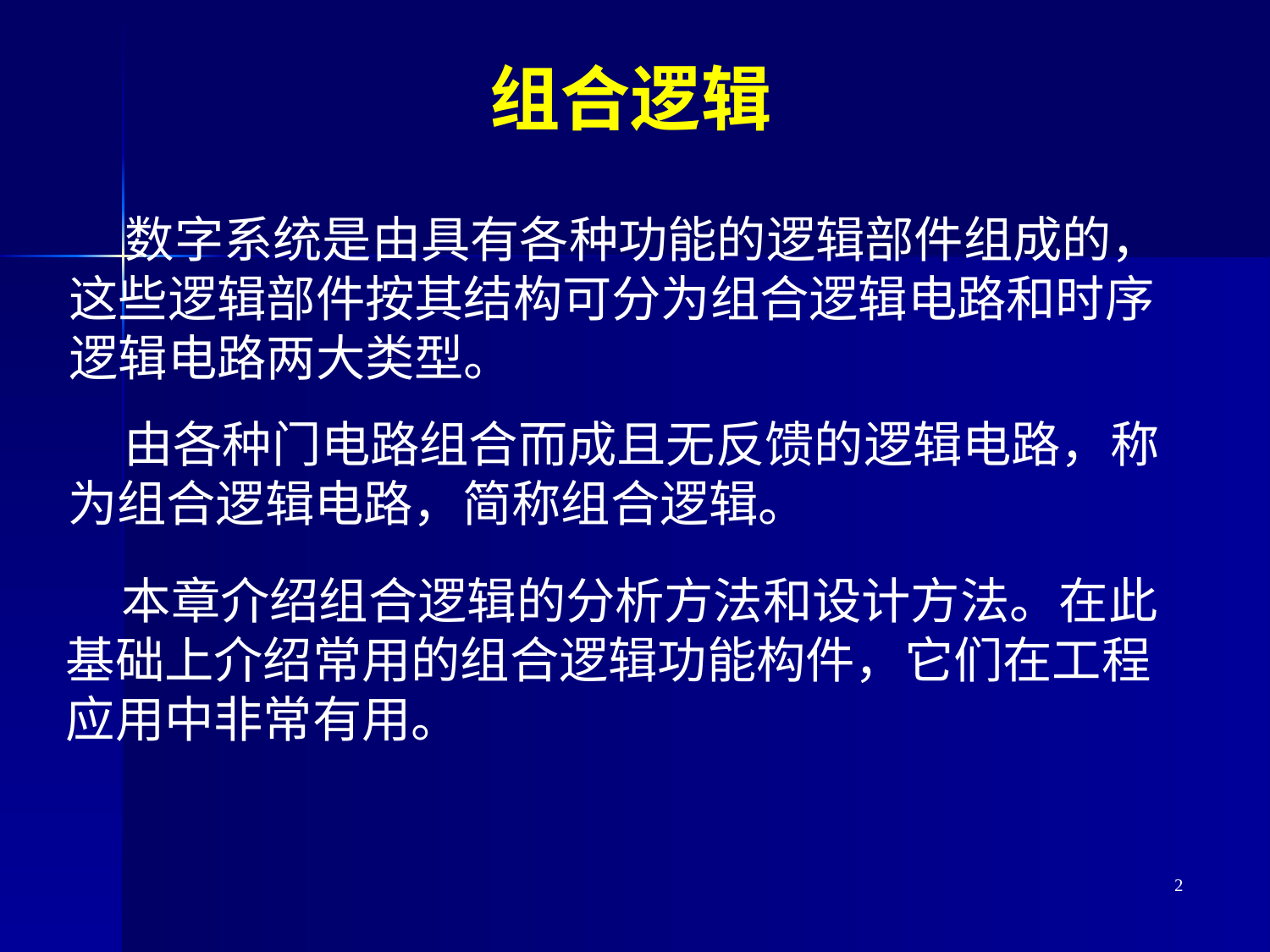

# 组合逻辑
    数字系统是由具有各种功能的逻辑部件组成的，这些逻辑部件按其结构可分为组合逻辑电路和时序逻辑电路两大类型。
    由各种门电路组合而成且无反馈的逻辑电路，称为组合逻辑电路，简称组合逻辑。
    本章介绍组合逻辑的分析方法和设计方法。在此基础上介绍常用的组合逻辑功能构件，它们在工程应用中非常有用。
2